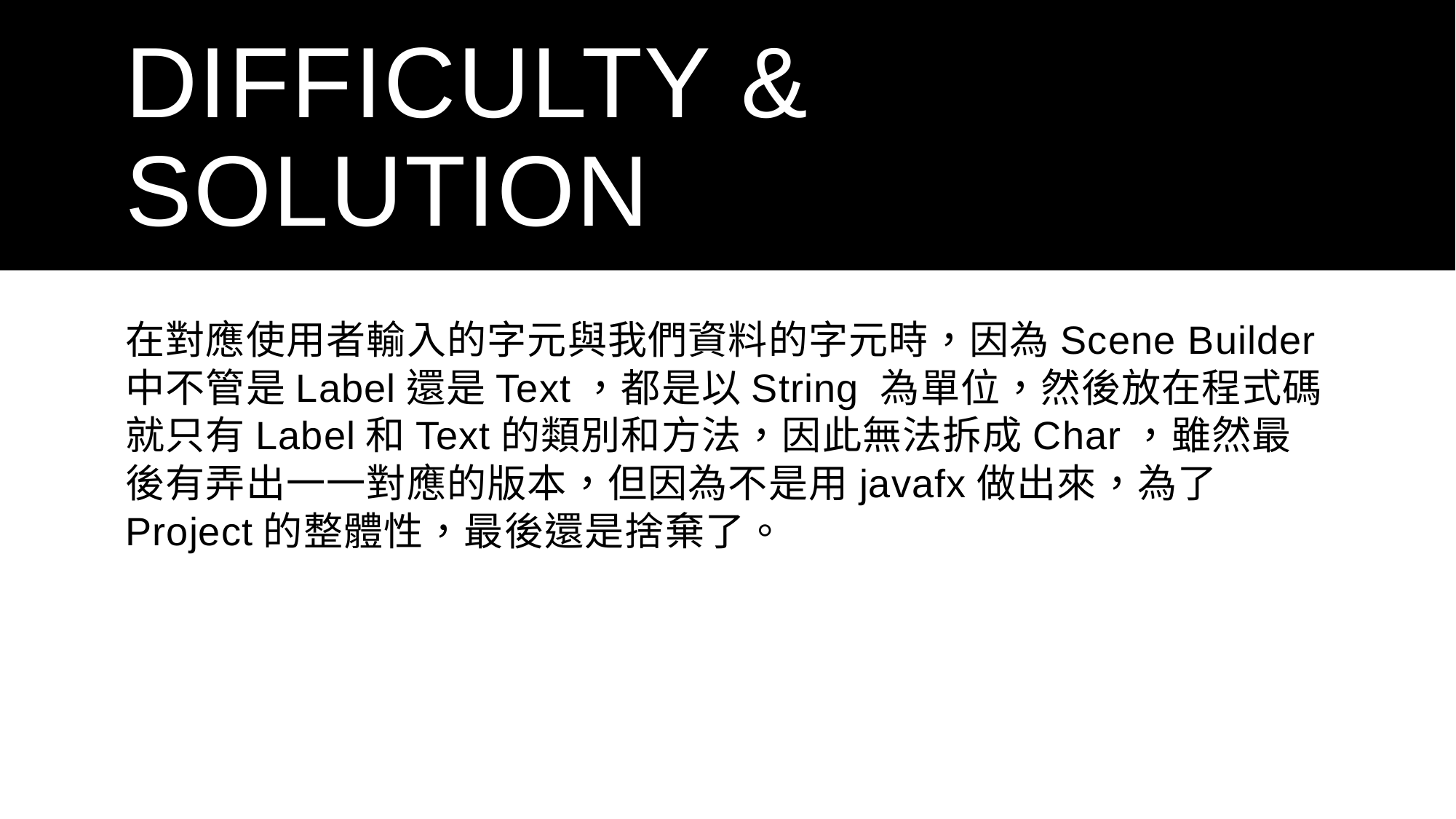

# Difficulty & solution
在對應使用者輸入的字元與我們資料的字元時，因為Scene Builder 中不管是Label還是Text，都是以String 為單位，然後放在程式碼就只有Label和Text的類別和方法，因此無法拆成Char，雖然最後有弄出一一對應的版本，但因為不是用javafx做出來，為了Project的整體性，最後還是捨棄了。